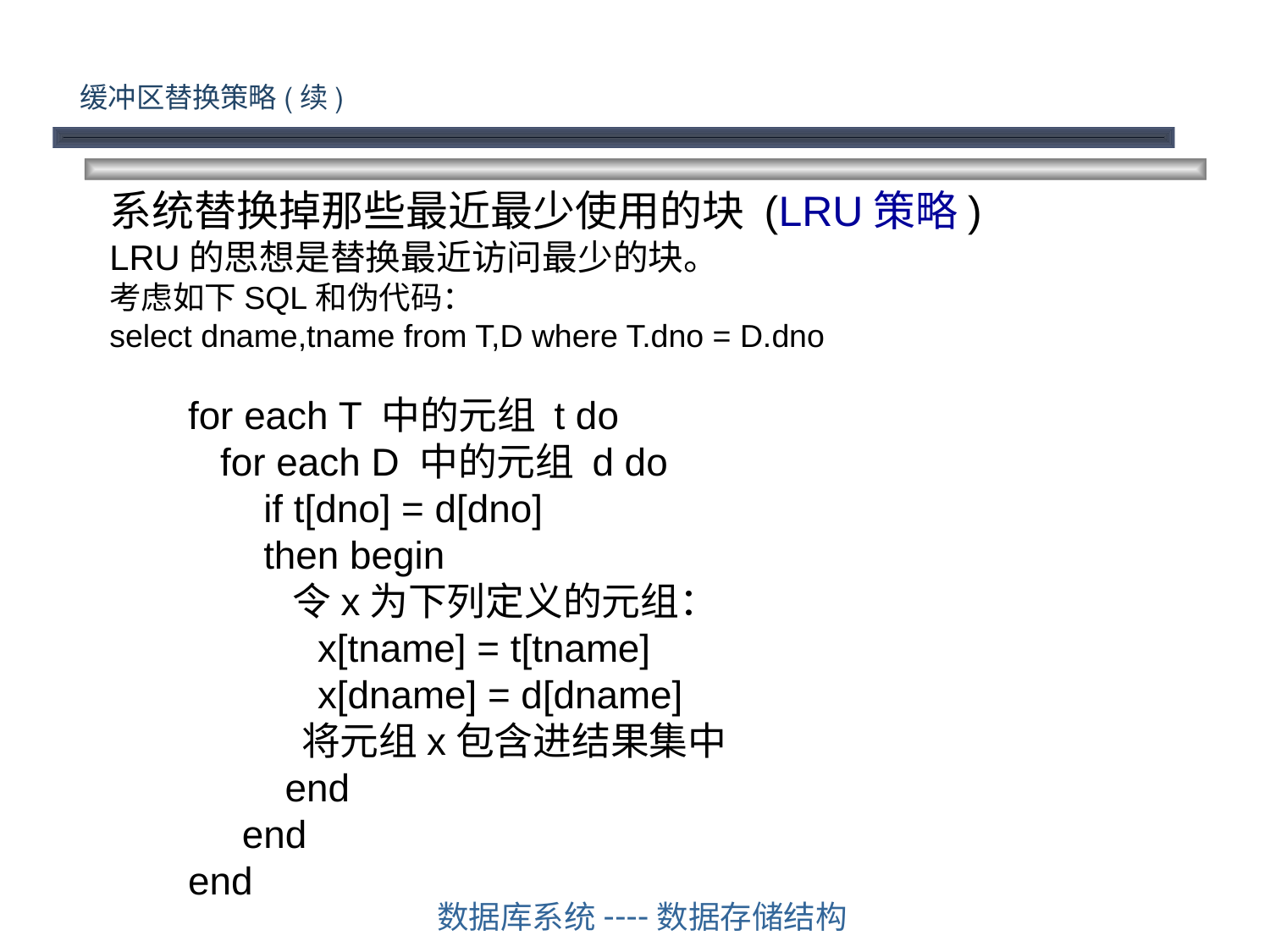

缓冲区替换策略(续)
系统替换掉那些最近最少使用的块 (LRU策略)
LRU的思想是替换最近访问最少的块。
考虑如下SQL和伪代码：
select dname,tname from T,D where T.dno = D.dno
for each T 中的元组 t do
   for each D 中的元组 d do
       if t[dno] = d[dno]
       then begin
           令x为下列定义的元组：
            x[tname] = t[tname]
            x[dname] = d[dname]
            将元组x包含进结果集中
         end
     end
end
数据库系统----数据存储结构